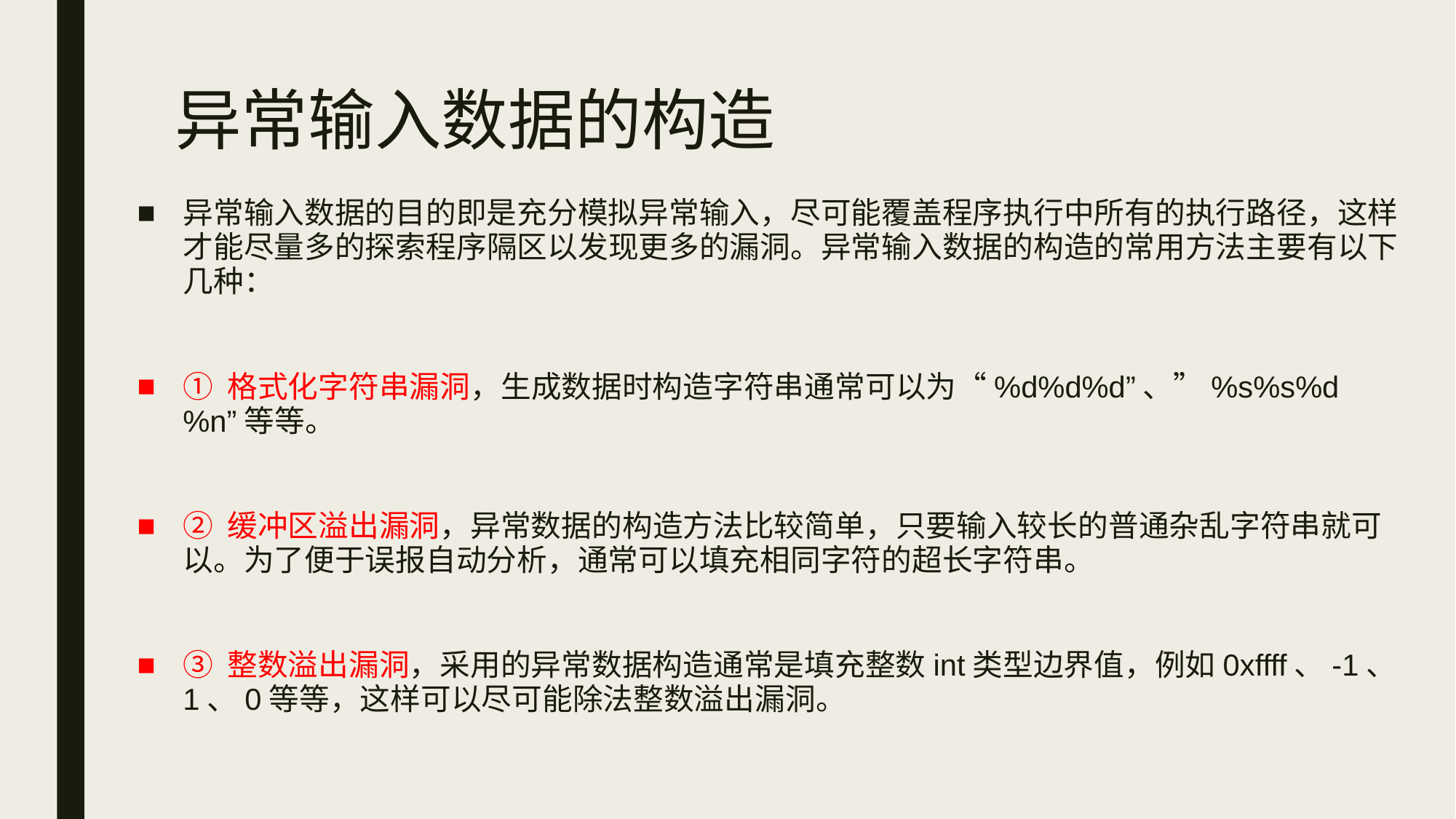

# 异常输入数据的构造
异常输入数据的目的即是充分模拟异常输入，尽可能覆盖程序执行中所有的执行路径，这样才能尽量多的探索程序隔区以发现更多的漏洞。异常输入数据的构造的常用方法主要有以下几种：

① 格式化字符串漏洞，生成数据时构造字符串通常可以为“%d%d%d”、”%s%s%d%n”等等。

② 缓冲区溢出漏洞，异常数据的构造方法比较简单，只要输入较长的普通杂乱字符串就可以。为了便于误报自动分析，通常可以填充相同字符的超长字符串。

③ 整数溢出漏洞，采用的异常数据构造通常是填充整数int类型边界值，例如0xffff、-1、1、0等等，这样可以尽可能除法整数溢出漏洞。